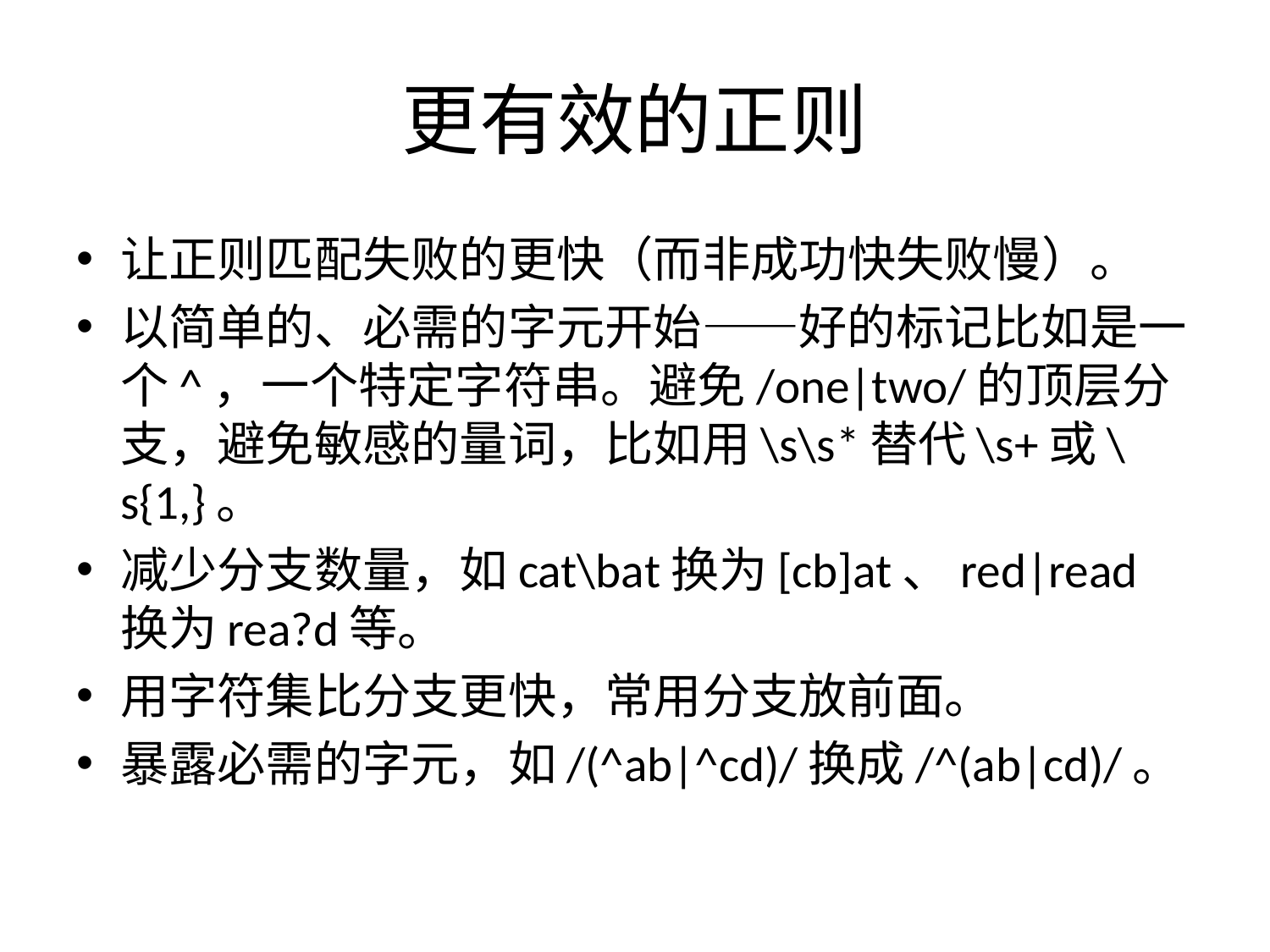

# 更有效的正则
让正则匹配失败的更快（而非成功快失败慢）。
以简单的、必需的字元开始——好的标记比如是一个^，一个特定字符串。避免/one|two/的顶层分支，避免敏感的量词，比如用\s\s*替代\s+或\s{1,}。
减少分支数量，如cat\bat换为[cb]at、red|read换为rea?d等。
用字符集比分支更快，常用分支放前面。
暴露必需的字元，如/(^ab|^cd)/换成/^(ab|cd)/。